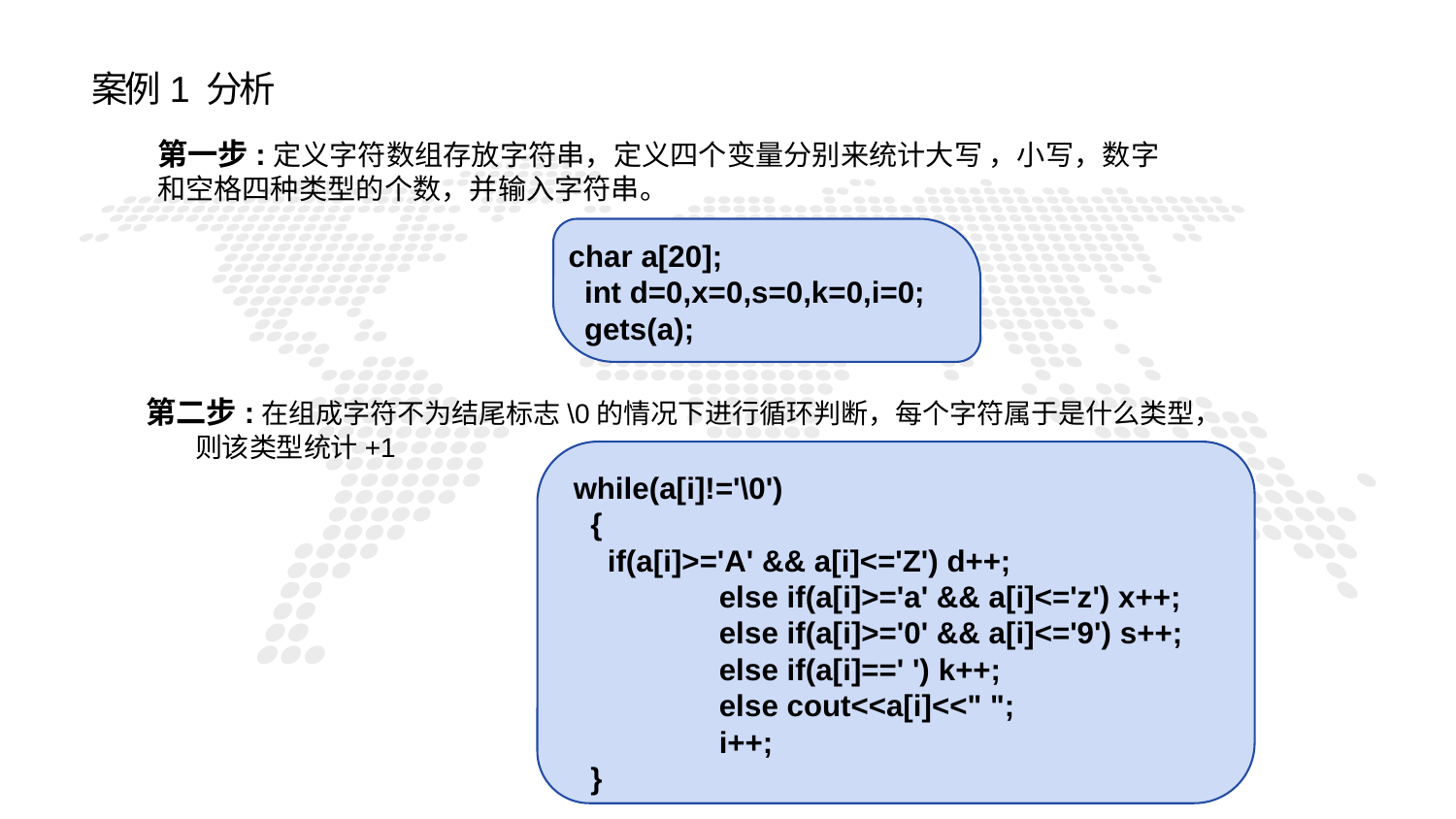

案例1 分析
第一步:定义字符数组存放字符串，定义四个变量分别来统计大写 ，小写，数字和空格四种类型的个数，并输入字符串。

  char a[20];
  int d=0,x=0,s=0,k=0,i=0;
  gets(a);
第二步:在组成字符不为结尾标志\0的情况下进行循环判断，每个字符属于是什么类型，
       则该类型统计+1

while(a[i]!='\0')
  {
    if(a[i]>='A' && a[i]<='Z') d++;
	else if(a[i]>='a' && a[i]<='z') x++;
	else if(a[i]>='0' && a[i]<='9') s++;
	else if(a[i]==' ') k++;
	else cout<<a[i]<<" ";
  	i++;
  }